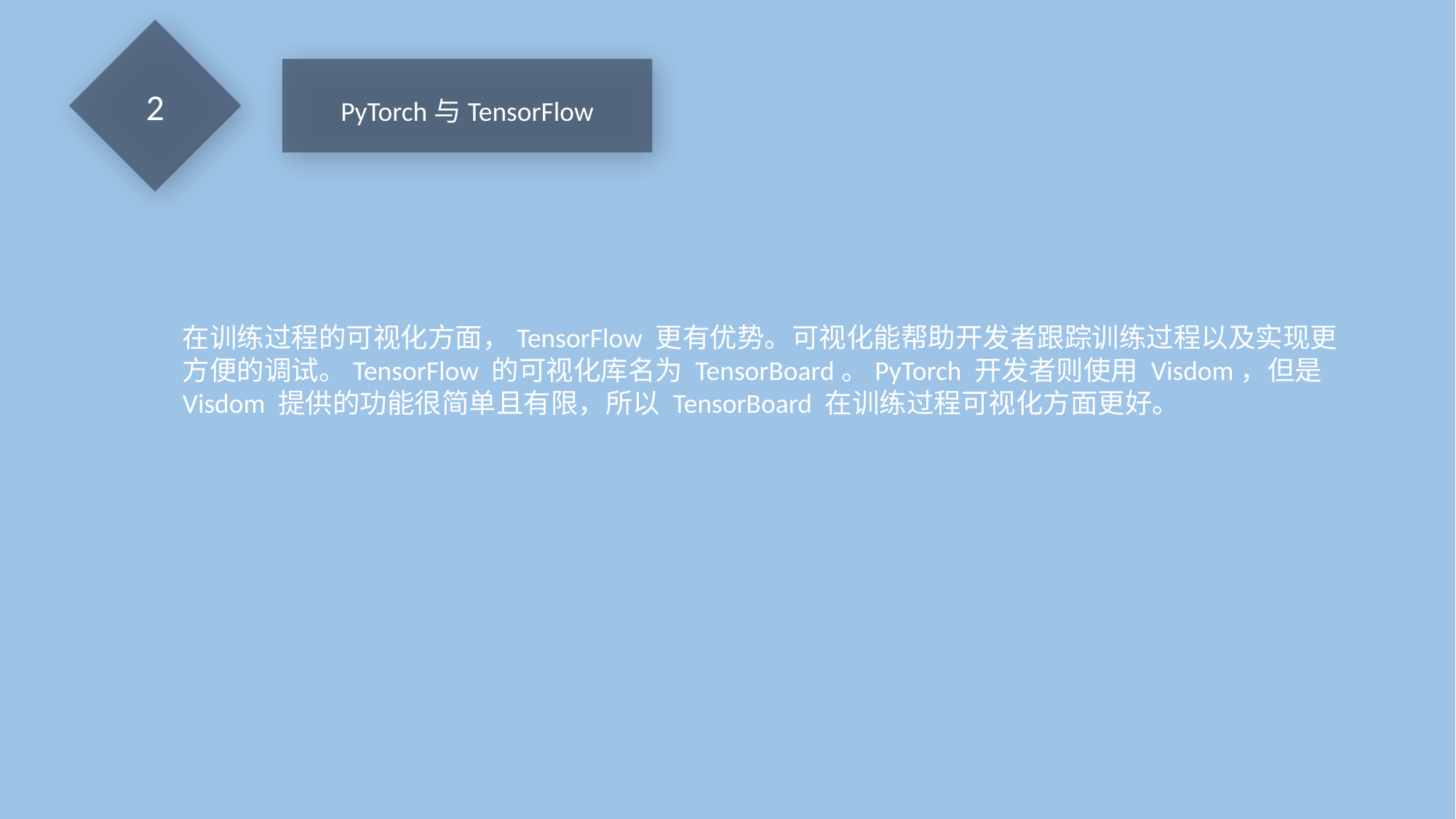

2
PyTorch与TensorFlow
在训练过程的可视化方面，TensorFlow 更有优势。可视化能帮助开发者跟踪训练过程以及实现更方便的调试。TensorFlow 的可视化库名为 TensorBoard。PyTorch 开发者则使用 Visdom，但是 Visdom 提供的功能很简单且有限，所以 TensorBoard 在训练过程可视化方面更好。